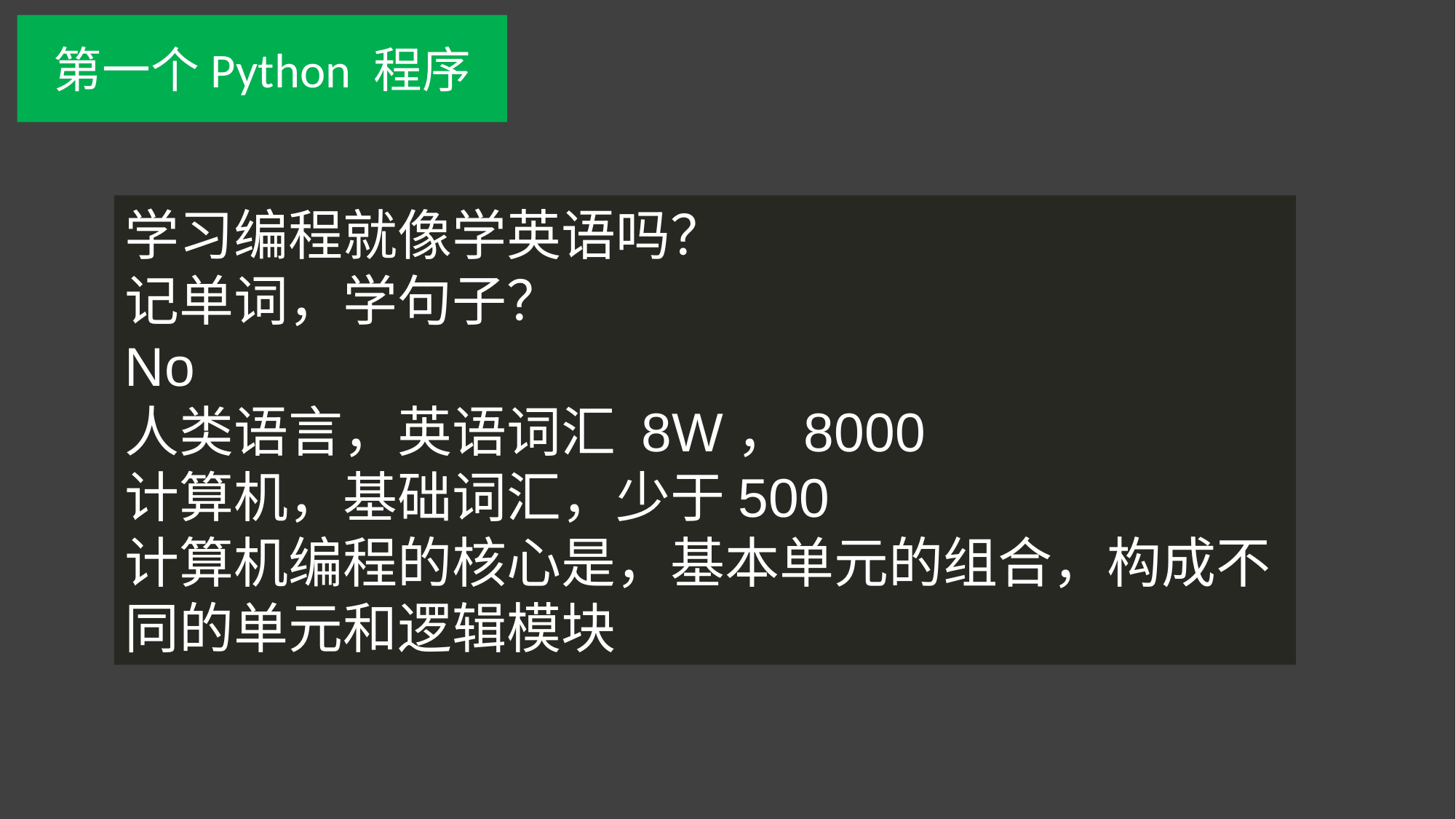

第一个Python 程序
学习编程就像学英语吗？
记单词，学句子？
No
人类语言，英语词汇 8W，8000
计算机，基础词汇，少于500
计算机编程的核心是，基本单元的组合，构成不同的单元和逻辑模块